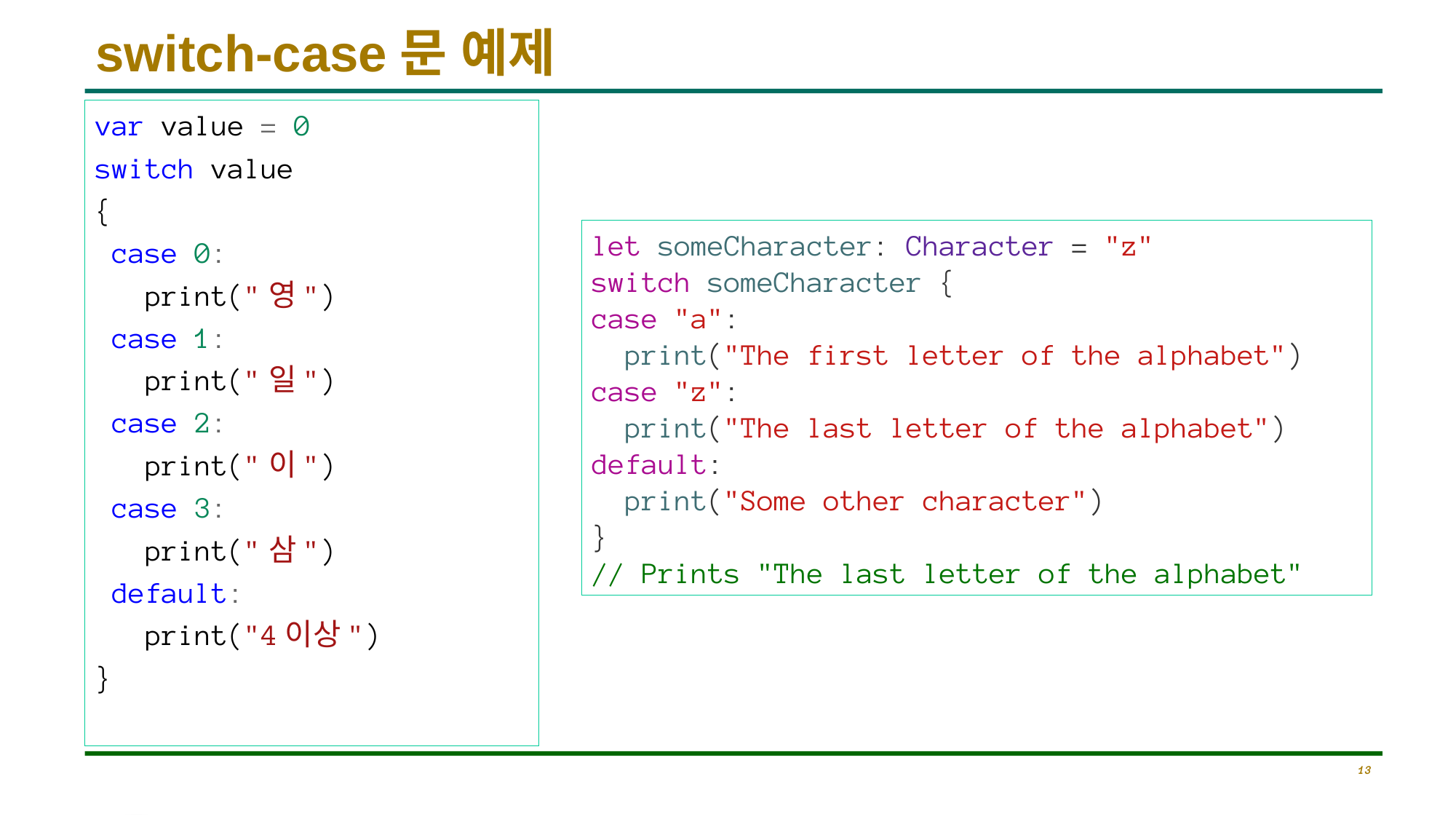

# switch-case문 예제
var value = 0
switch value
{
 case 0:
   print("영")
 case 1:
   print("일")
 case 2:
   print("이")
 case 3:
   print("삼")
 default:
   print("4이상")
}
let someCharacter: Character = "z"
switch someCharacter {
case "a":
  print("The first letter of the alphabet")
case "z":
  print("The last letter of the alphabet")
default:
  print("Some other character")
}
// Prints "The last letter of the alphabet"